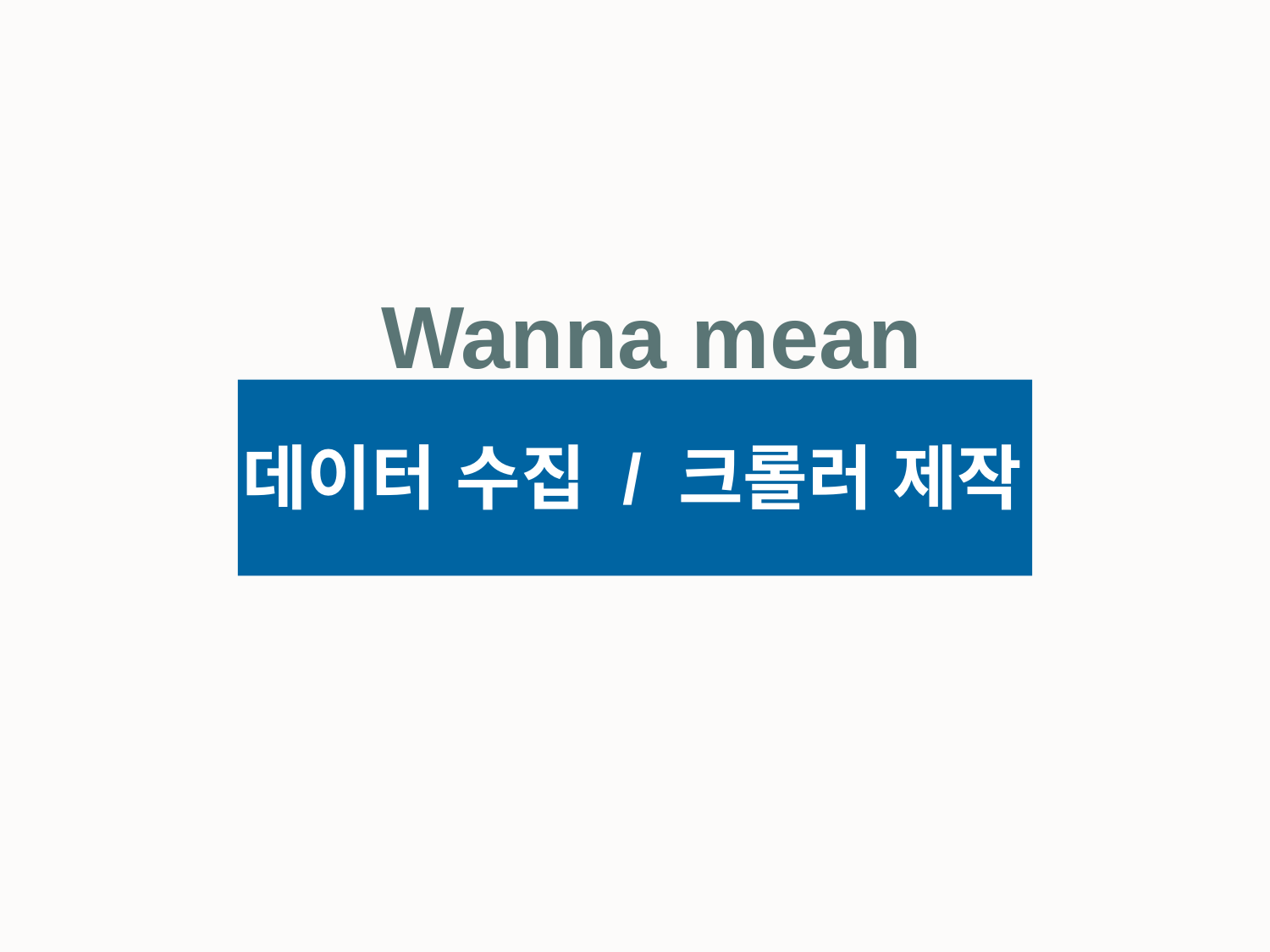

Wanna mean

데이터 수집 / 크롤러 제작